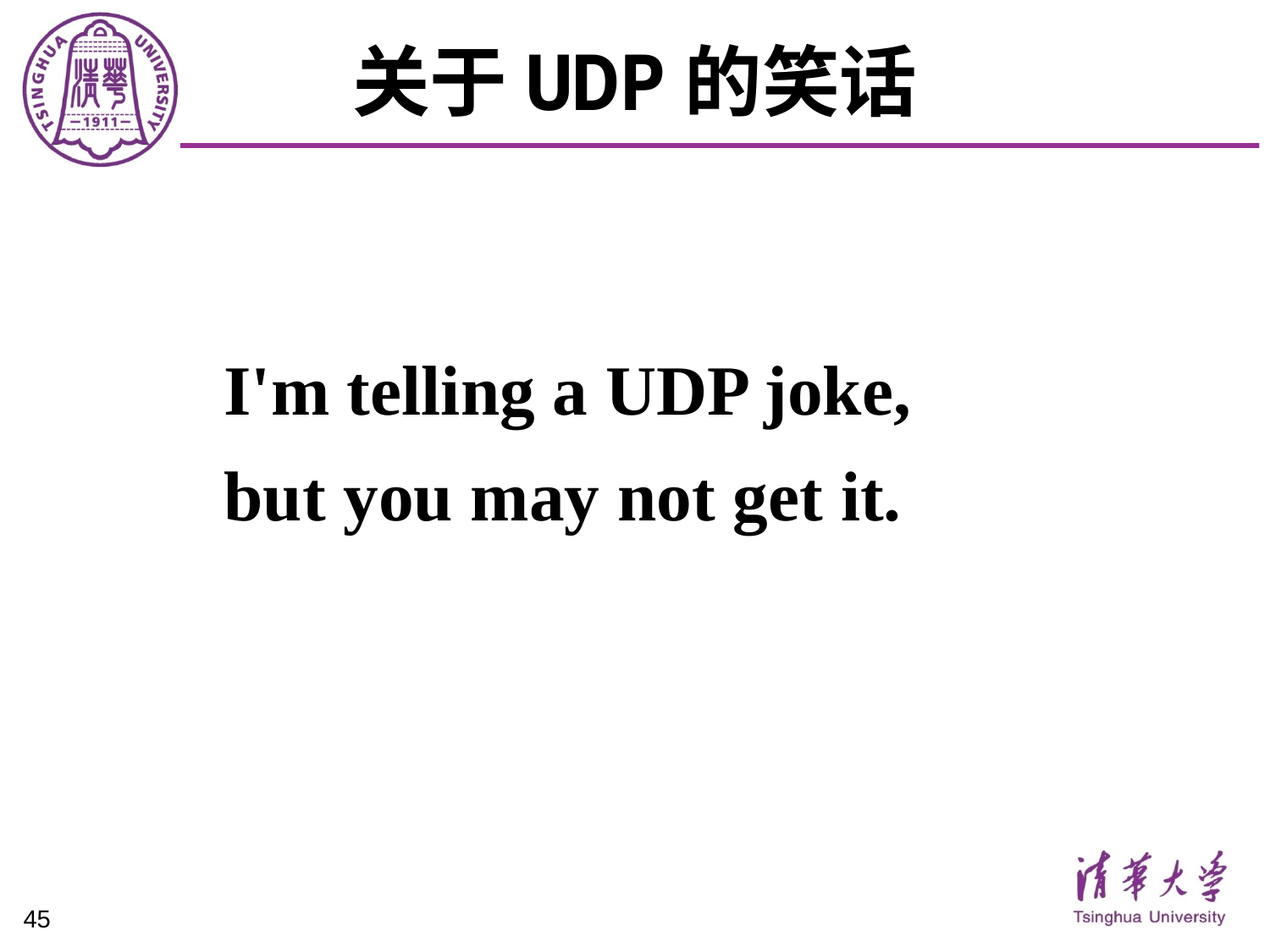

# 关于UDP的笑话
I'm telling a UDP joke,
but you may not get it.
45